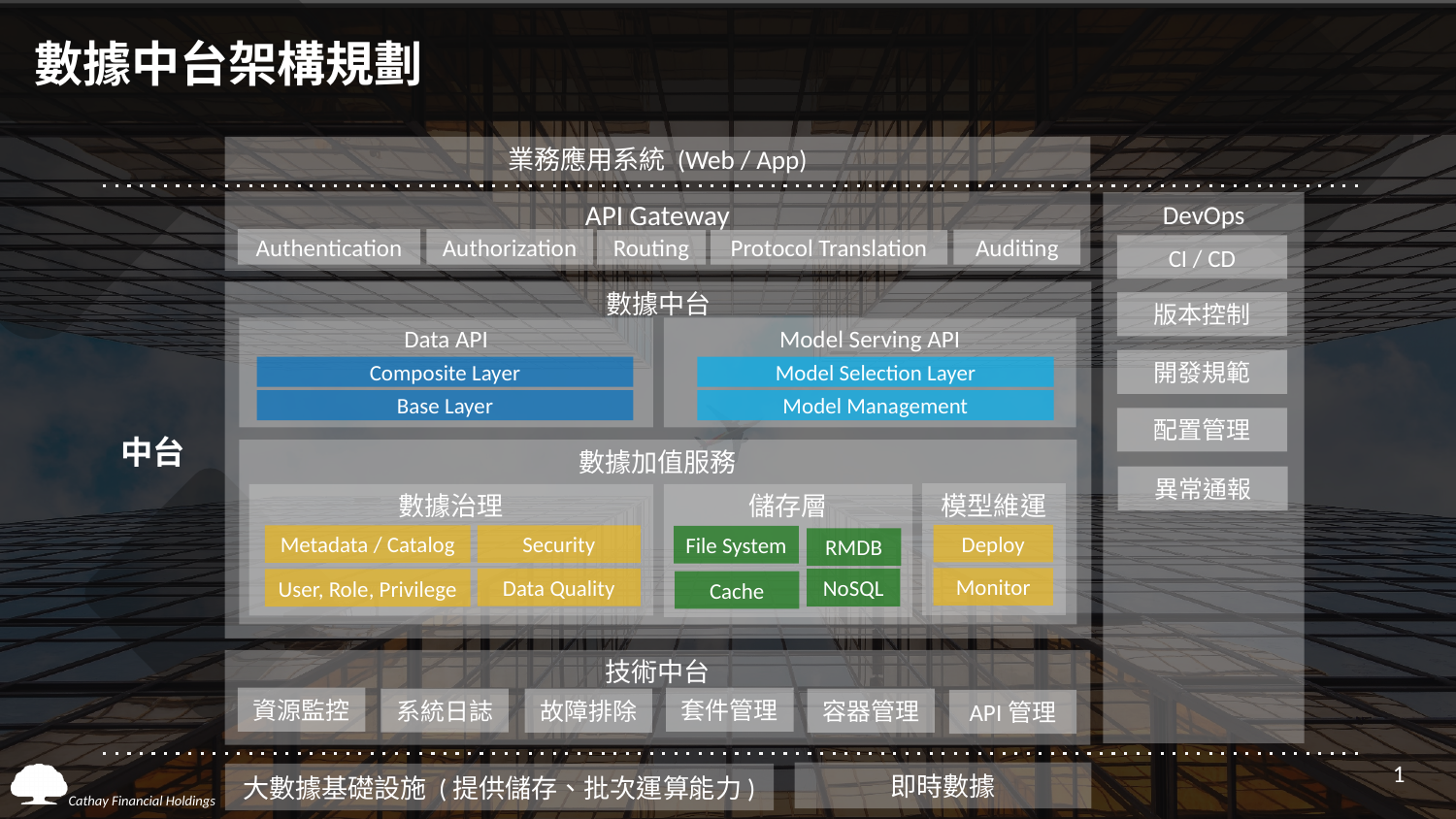

數據中台架構規劃

業務應用系統 (Web / App)
API Gateway
DevOps
Authentication
Authorization
Auditing
Routing
Protocol Translation
CI / CD
數據中台
版本控制
Data API
Model Serving API
開發規範
Composite Layer
Model Selection Layer
Model Management
Base Layer
中台
配置管理
數據加值服務
異常通報
模型維運
數據治理
儲存層
Deploy
Metadata / Catalog
Security
File System
RMDB
Monitor
Data Quality
NoSQL
User, Role, Privilege
Cache
技術中台
套件管理
資源監控
系統日誌
容器管理
故障排除
API管理
1
即時數據
大數據基礎設施 (提供儲存、批次運算能力)